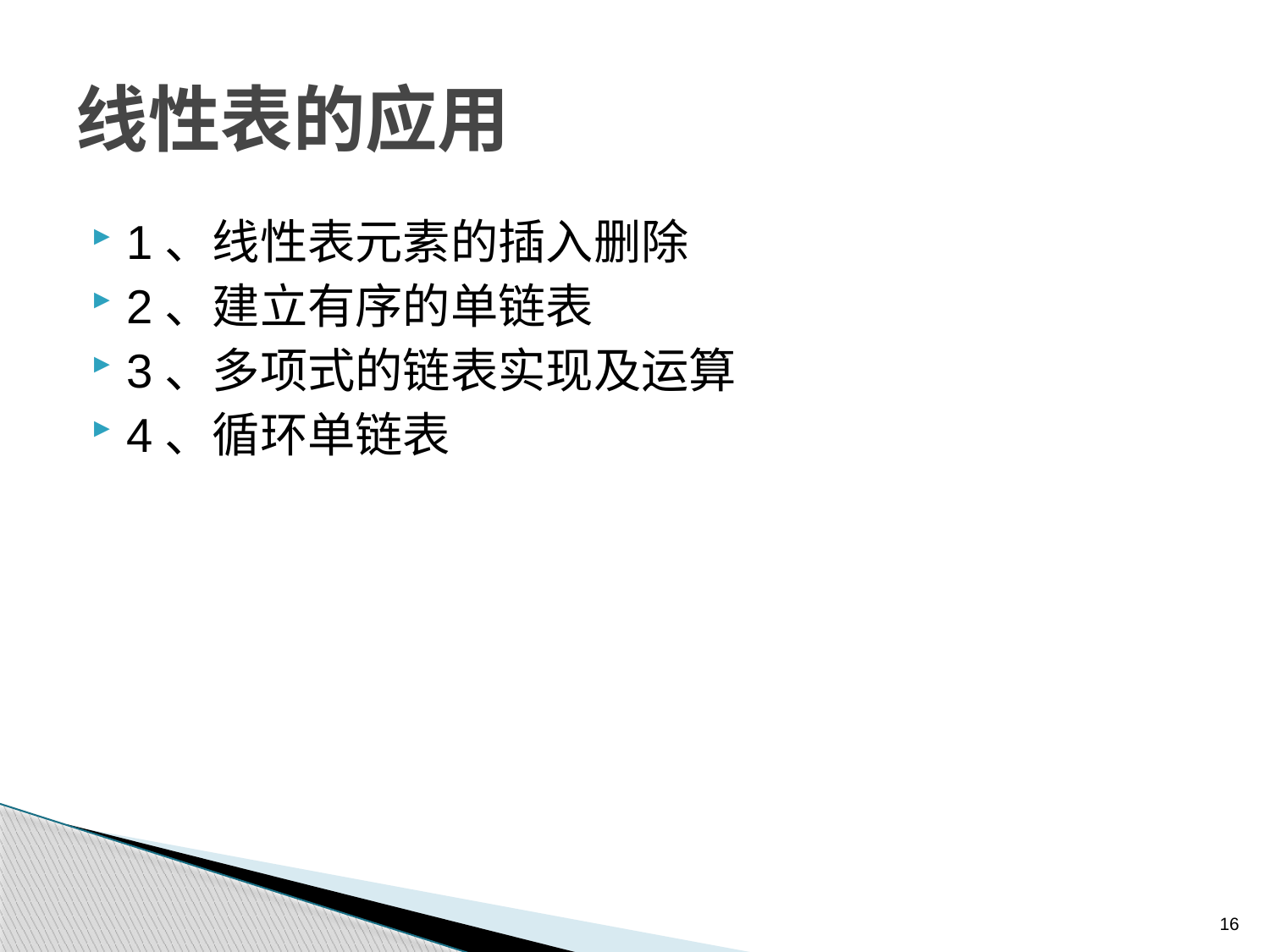

# 线性表的应用
1、线性表元素的插入删除
2、建立有序的单链表
3、多项式的链表实现及运算
4、循环单链表

16